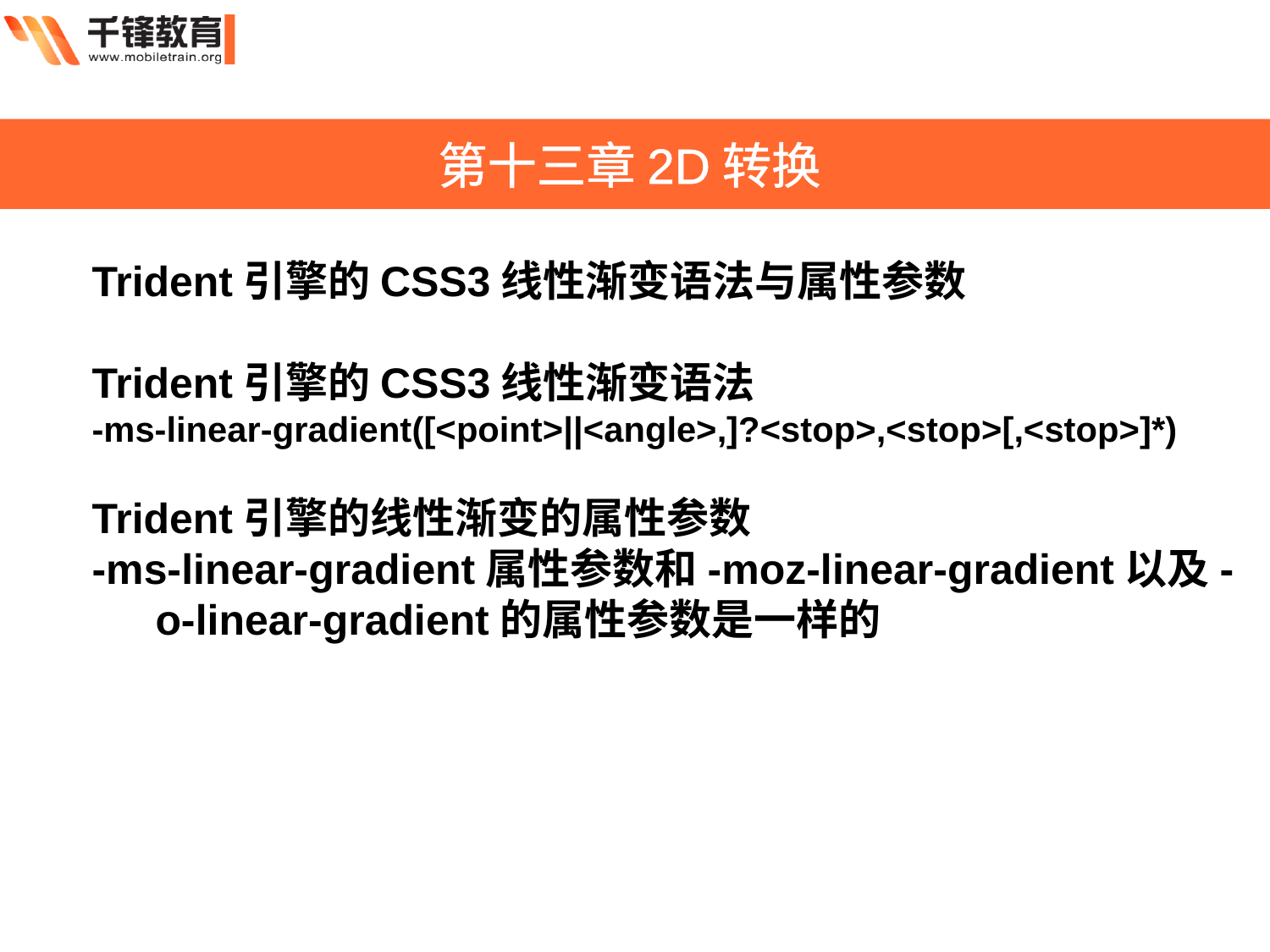

第十三章2D转换
Trident引擎的CSS3线性渐变语法与属性参数

Trident引擎的CSS3线性渐变语法
-ms-linear-gradient([<point>||<angle>,]?<stop>,<stop>[,<stop>]*)

Trident引擎的线性渐变的属性参数
-ms-linear-gradient属性参数和-moz-linear-gradient以及-o-linear-gradient的属性参数是一样的